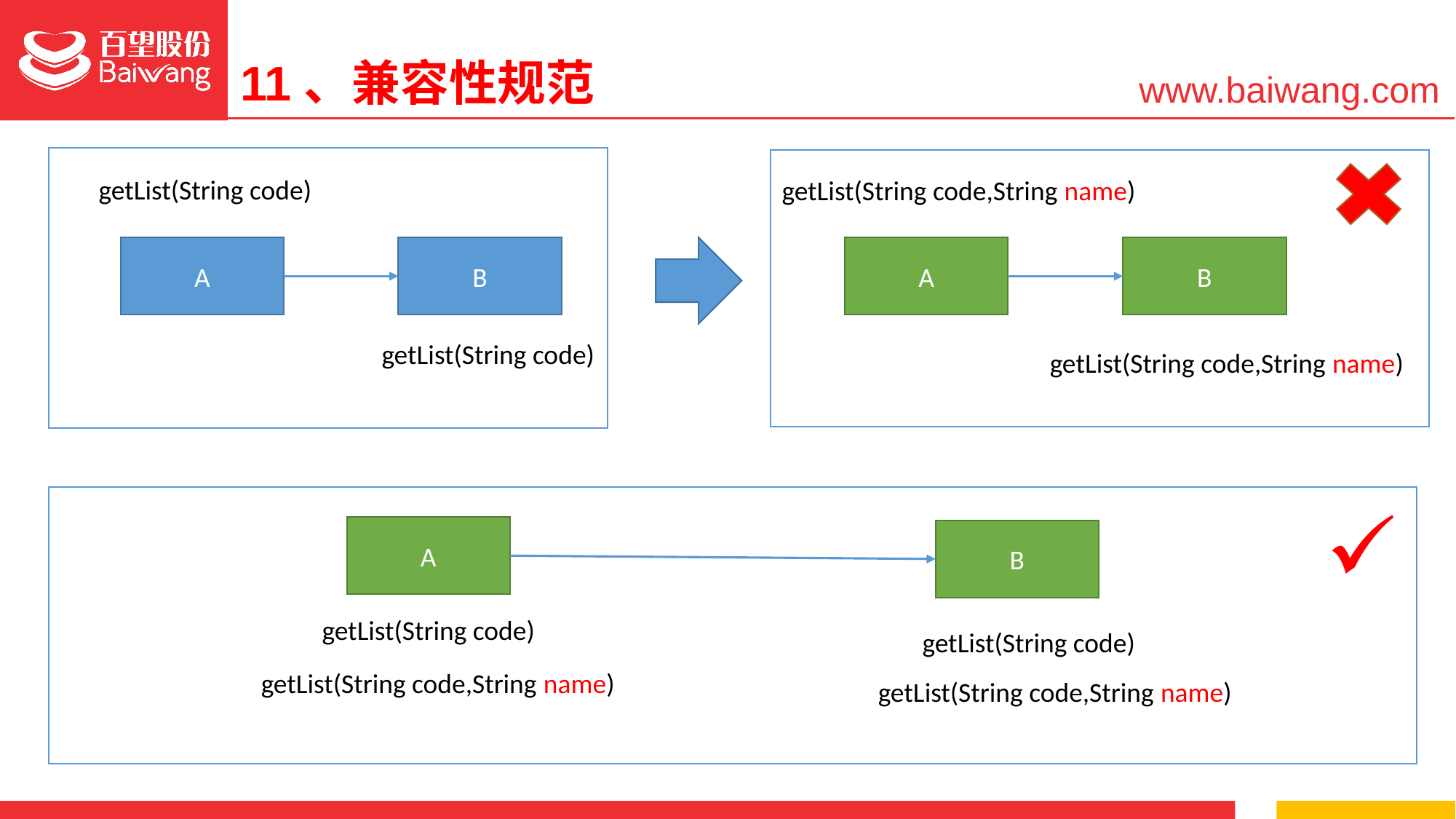

11、兼容性规范

getList(String code)
A
B
getList(String code)

getList(String code,String name)
A
B
getList(String code,String name)

A
B
getList(String code)
getList(String code)
getList(String code,String name)
getList(String code,String name)